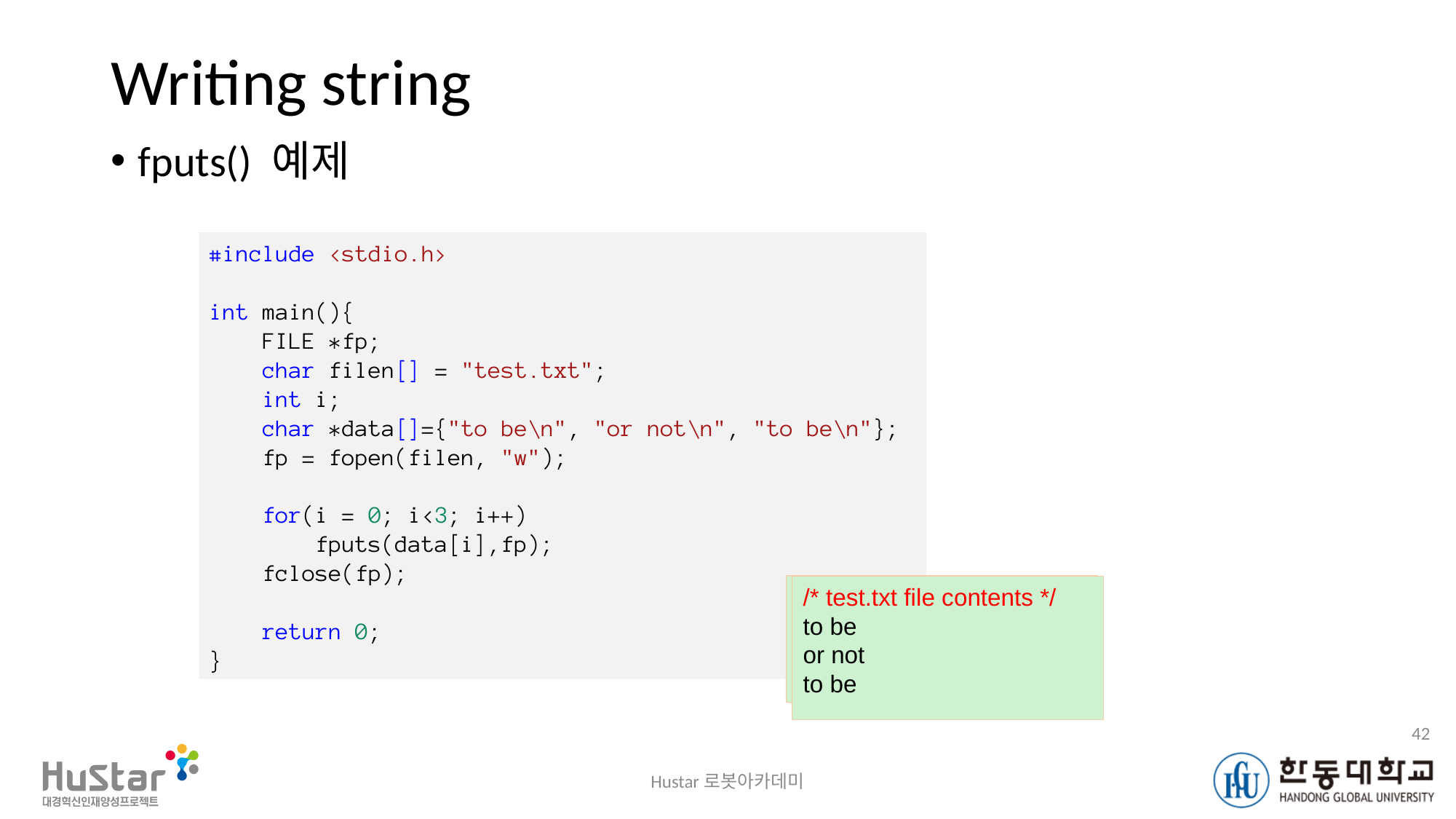

# Writing string
fputs() 예제
#include <stdio.h>
int main(){
    FILE *fp;
    char filen[] = "test.txt";
    int i;
    char *data[]={"to be\n", "or not\n", "to be\n"};
    fp = fopen(filen, "w");
    for(i = 0; i<3; i++)
        fputs(data[i],fp);
    fclose(fp);
    return 0;
}

/* test.txt file contents */
to be
or not
to be

42
Hustar로봇아카데미